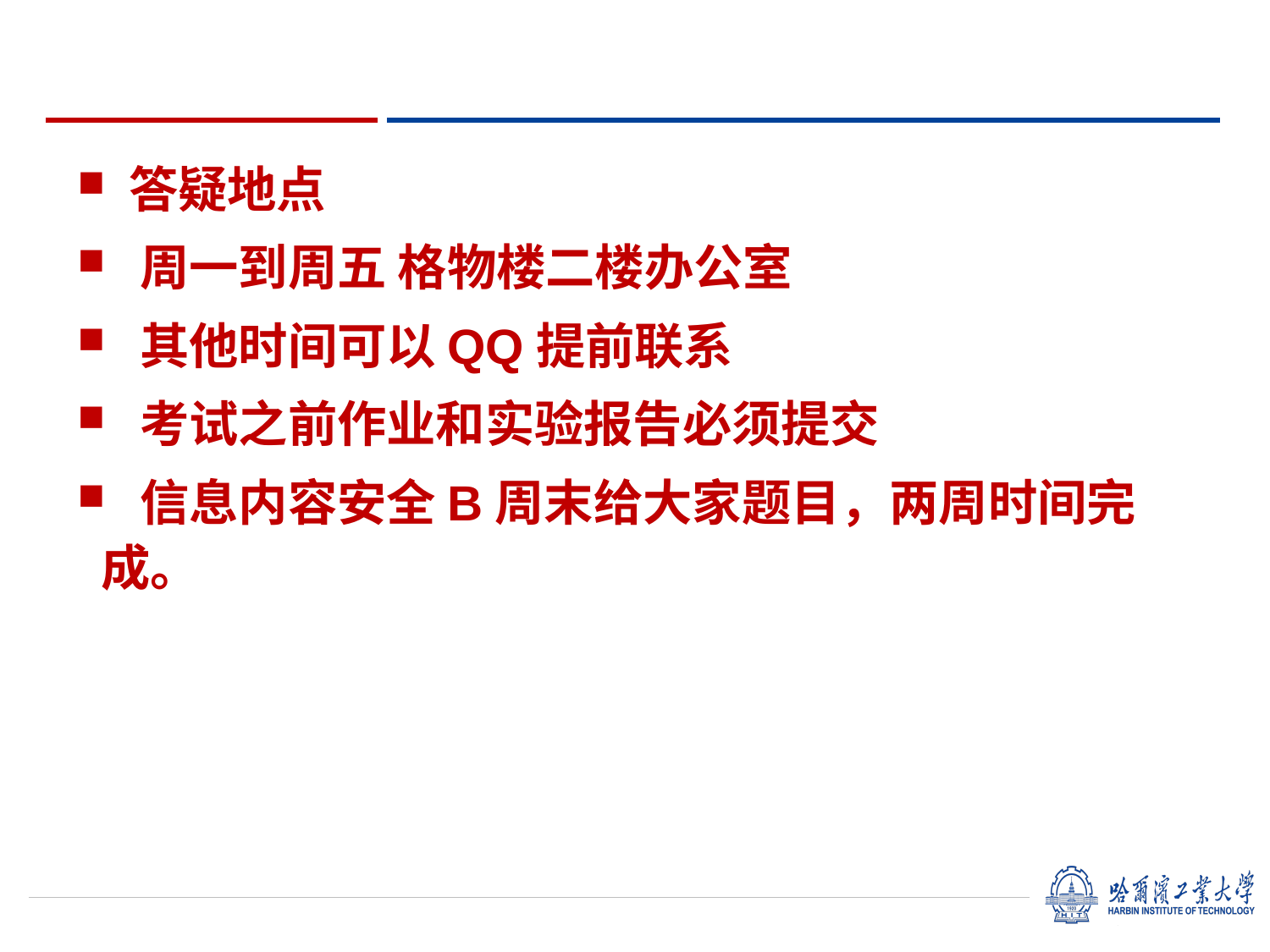

答疑地点
  周一到周五 格物楼二楼办公室
  其他时间可以QQ提前联系
  考试之前作业和实验报告必须提交
  信息内容安全B周末给大家题目，两周时间完成。